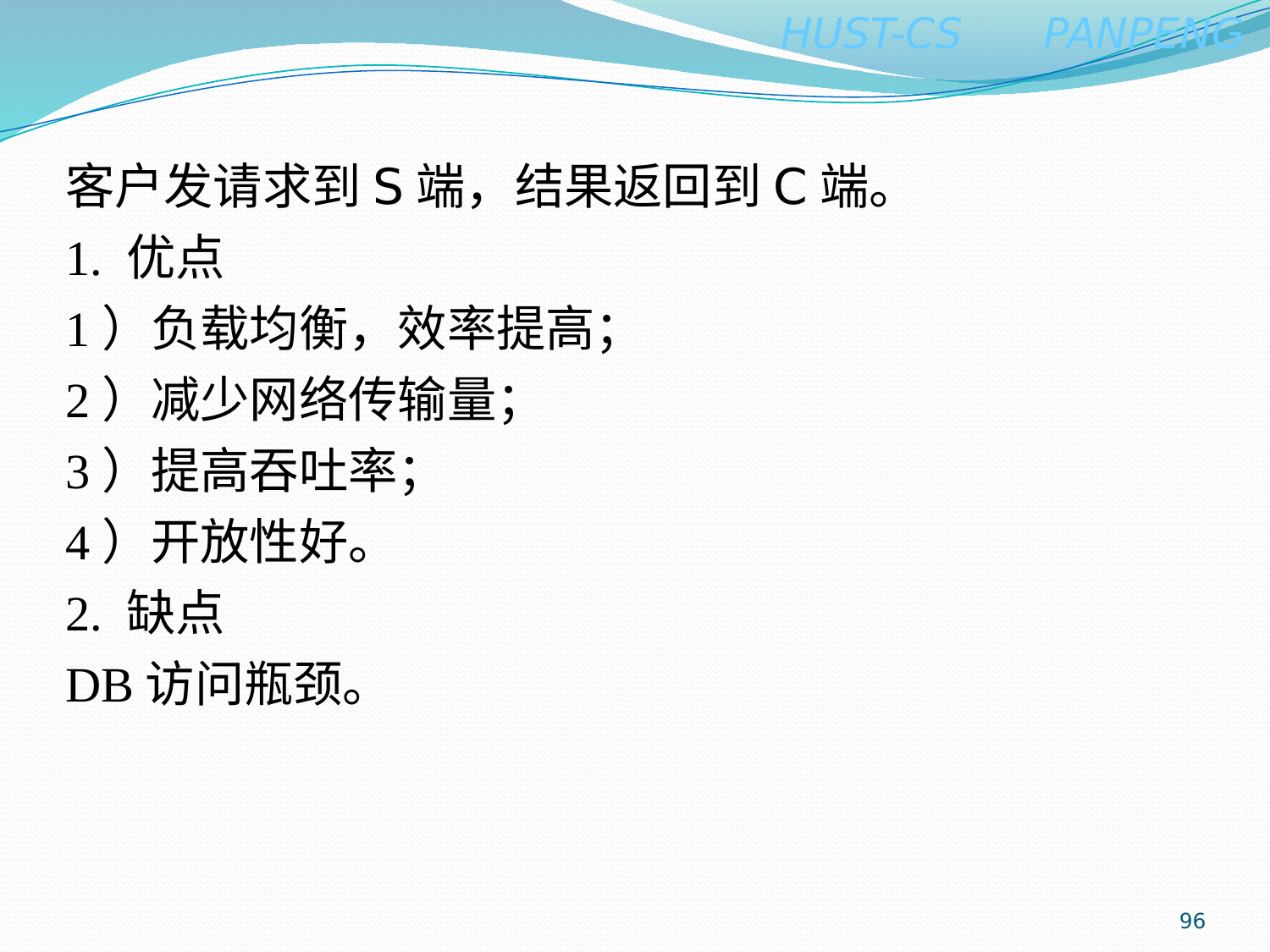

客户发请求到S端，结果返回到C端。
1. 优点
1）负载均衡，效率提高；
2）减少网络传输量；
3）提高吞吐率；
4）开放性好。
2. 缺点
DB访问瓶颈。
96